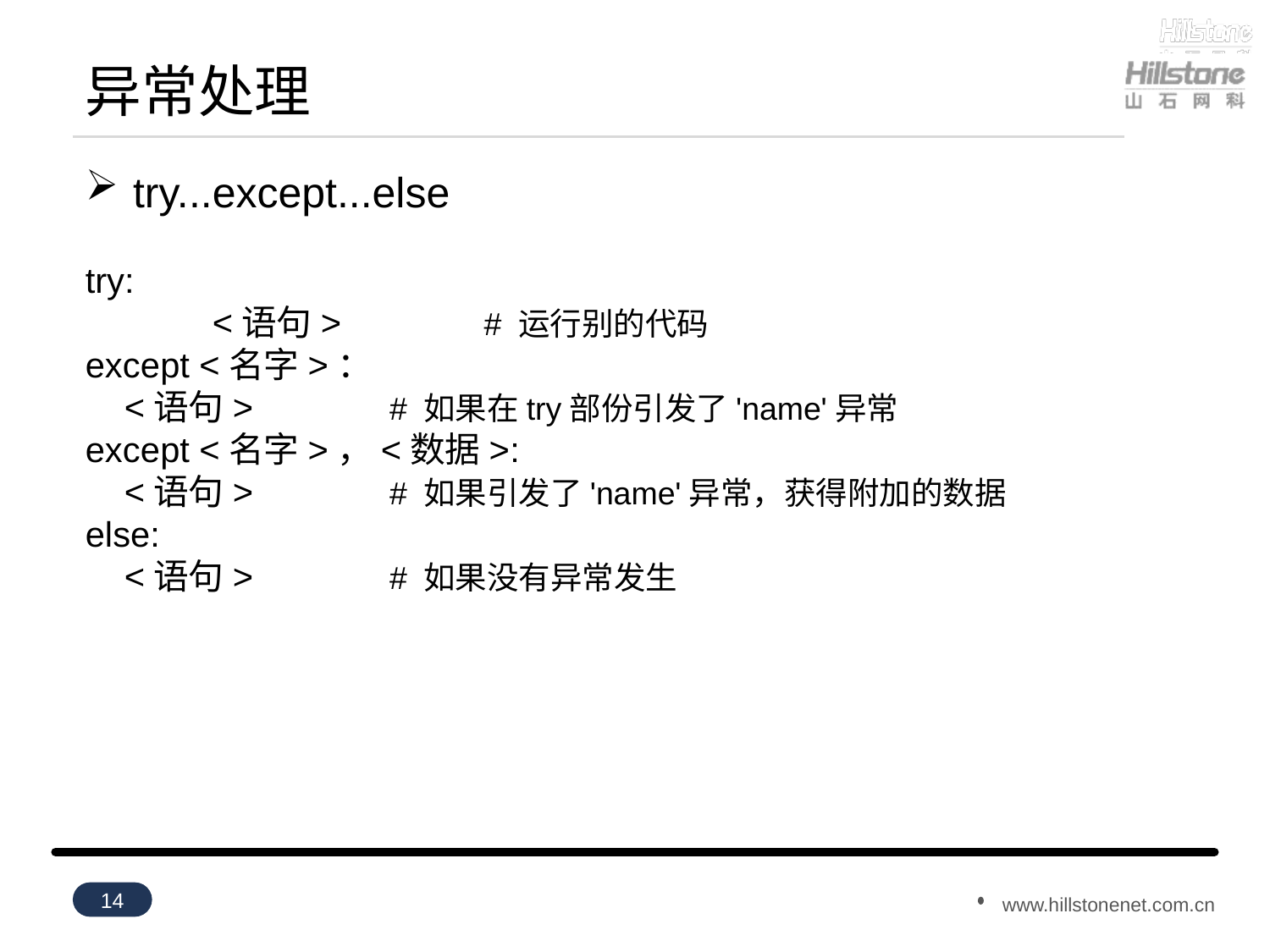

# 异常处理
try...except...else

try:
 	<语句>               # 运行别的代码
except <名字>：
    <语句>              # 如果在try部份引发了'name'异常
except <名字>，<数据>:
    <语句>              # 如果引发了'name'异常，获得附加的数据
else:
    <语句>              # 如果没有异常发生